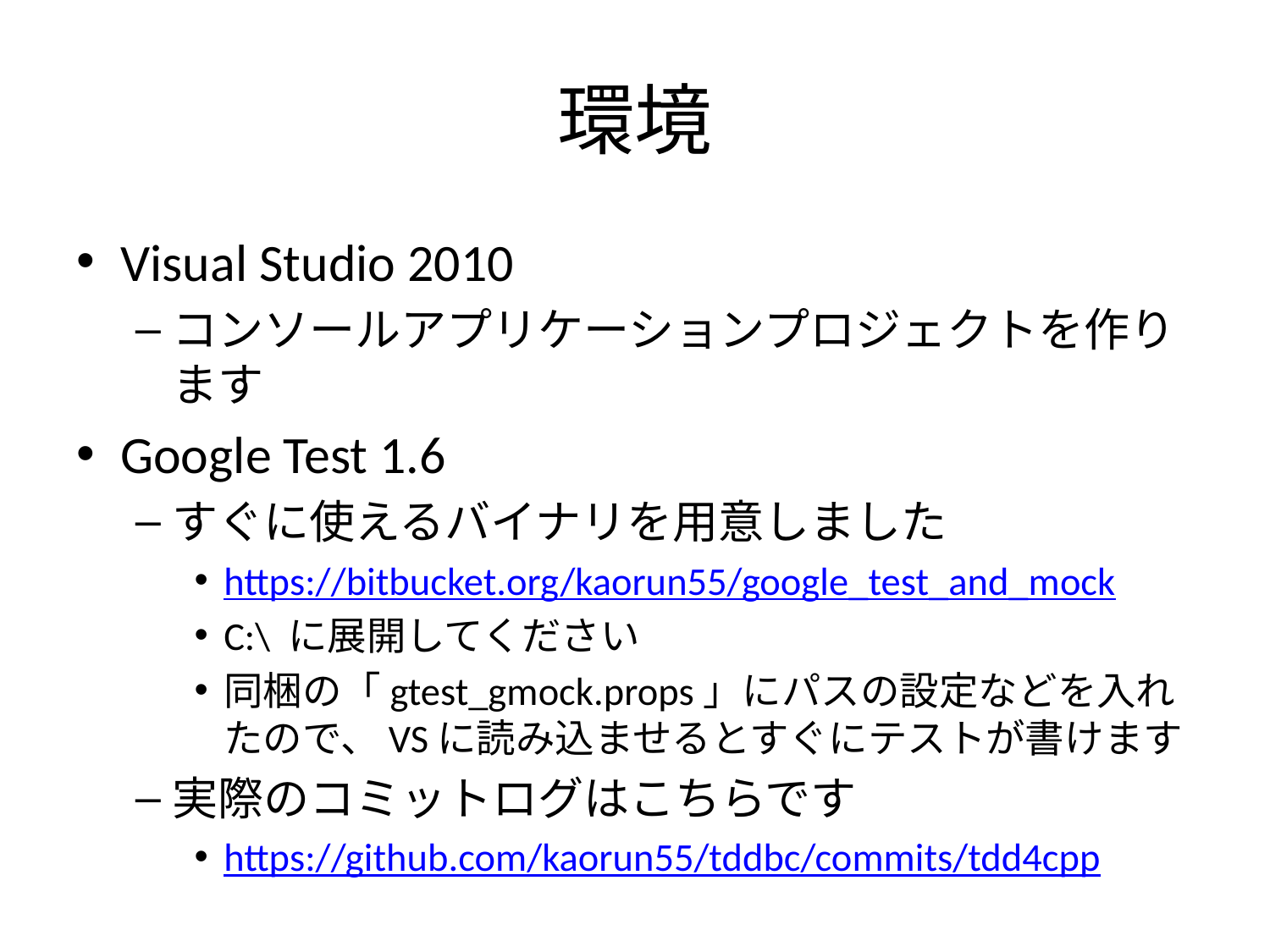

# 環境
Visual Studio 2010
コンソールアプリケーションプロジェクトを作ります
Google Test 1.6
すぐに使えるバイナリを用意しました
https://bitbucket.org/kaorun55/google_test_and_mock
C:\ に展開してください
同梱の「gtest_gmock.props」にパスの設定などを入れたので、VSに読み込ませるとすぐにテストが書けます
実際のコミットログはこちらです
https://github.com/kaorun55/tddbc/commits/tdd4cpp